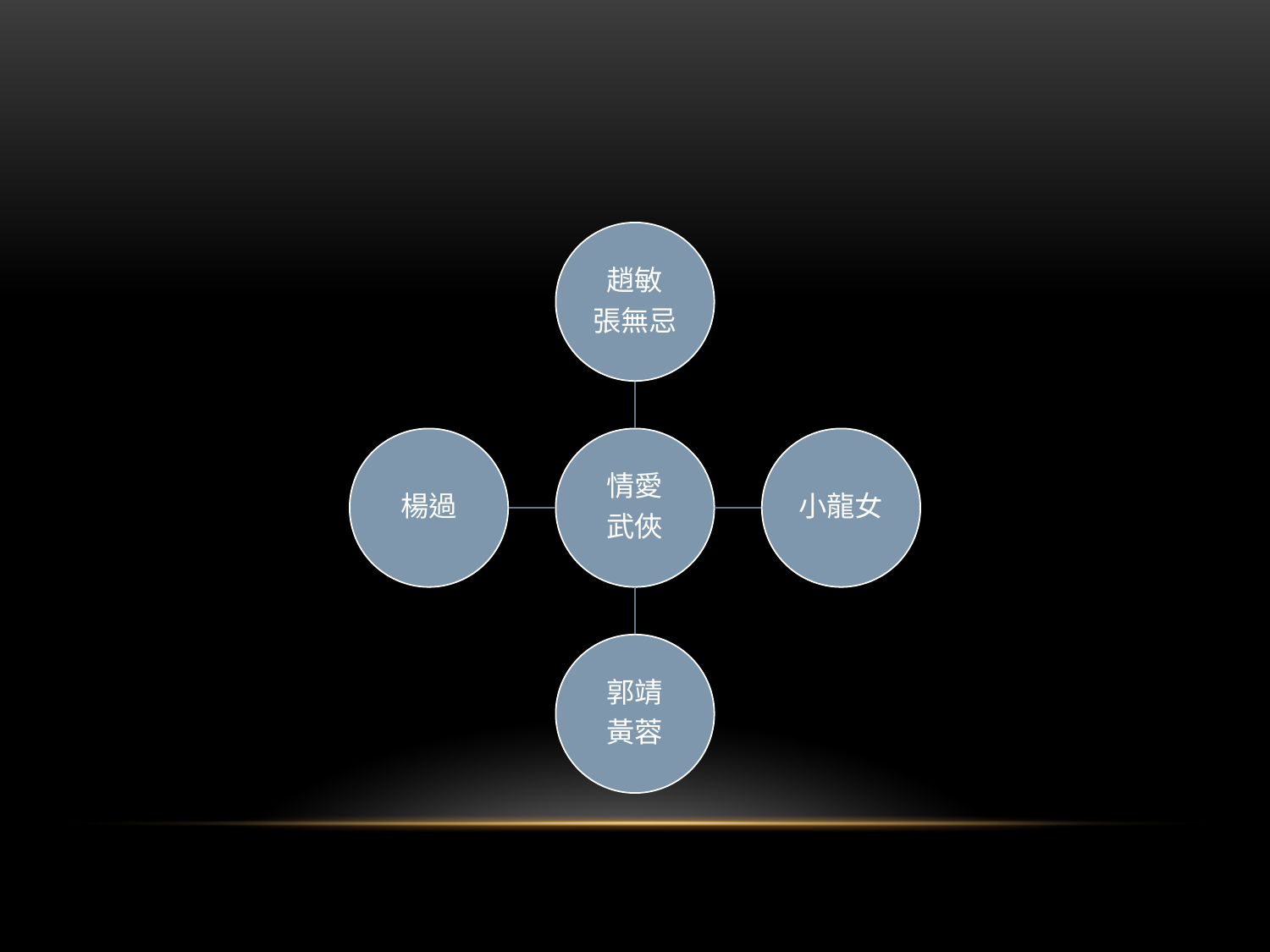

#
情愛
武俠

趙敏
張無忌

小龍女

郭靖
黃蓉

楊過